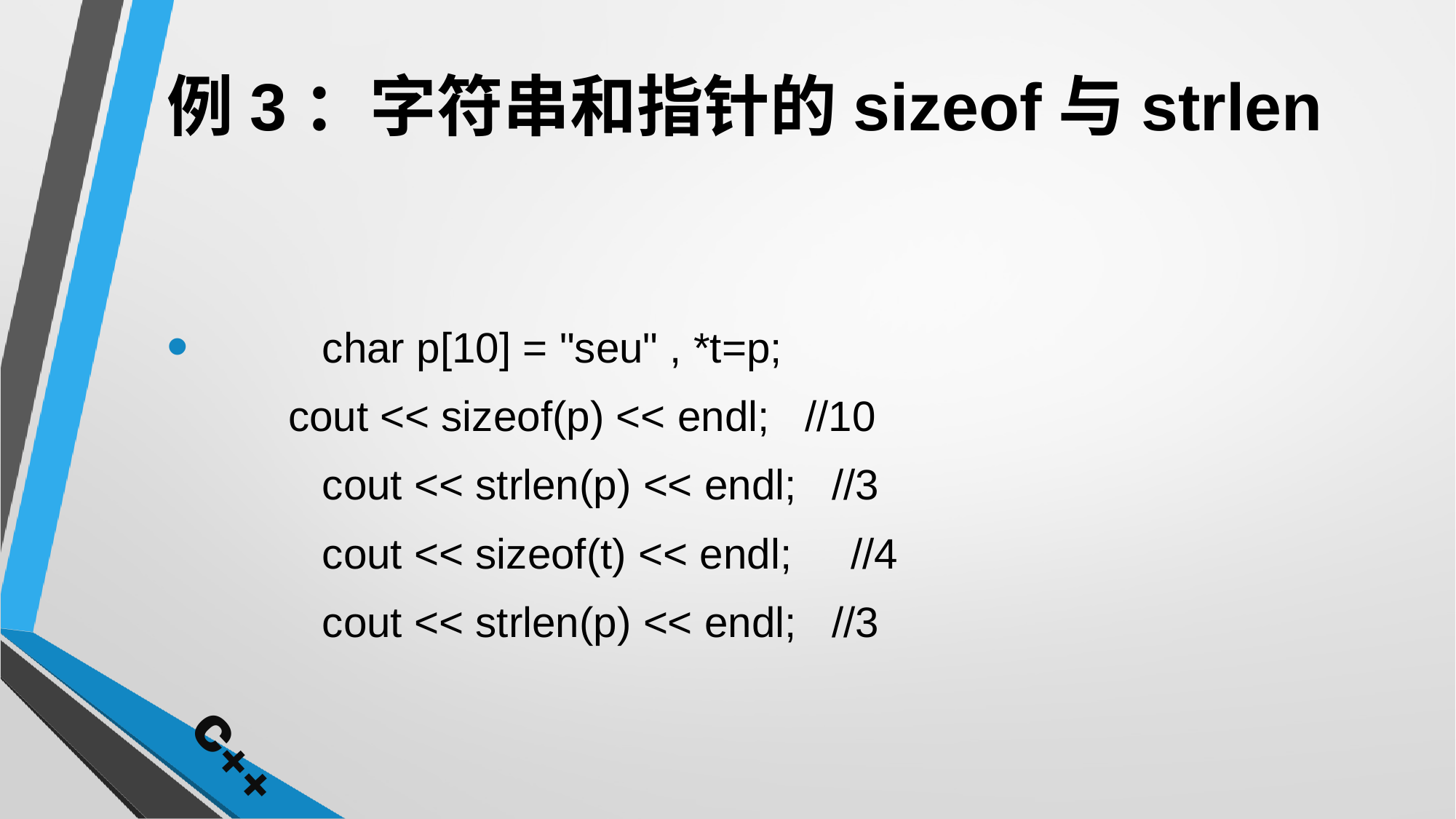

# 例3：字符串和指针的sizeof与strlen
	 char p[10] = "seu" , *t=p;
	 cout << sizeof(p) << endl;   //10
		 cout << strlen(p) << endl;   //3
		 cout << sizeof(t) << endl;     //4
		 cout << strlen(p) << endl;   //3